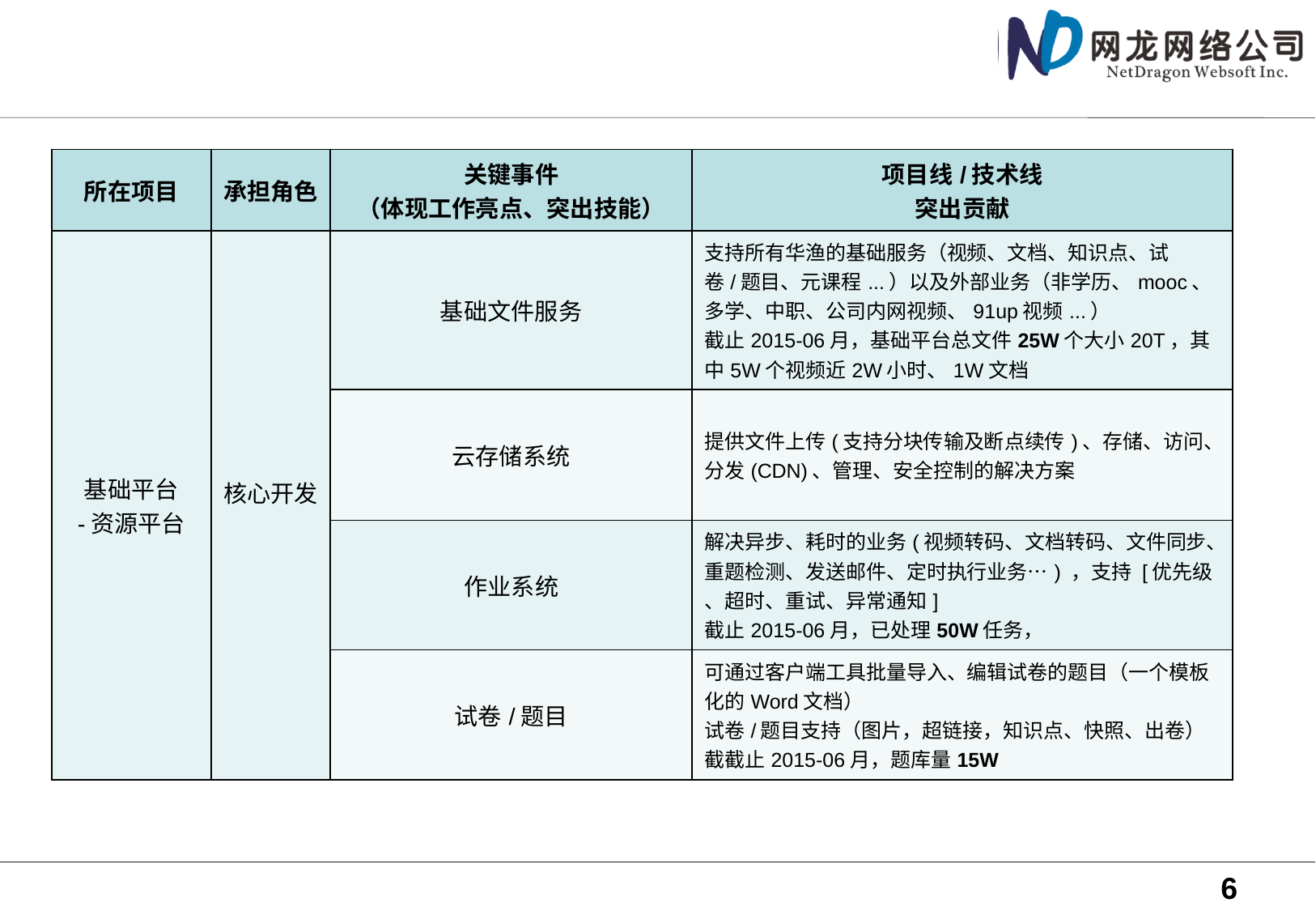

| 所在项目 | 承担角色 | 关键事件 （体现工作亮点、突出技能） | 项目线/技术线 突出贡献 |
| --- | --- | --- | --- |
| 基础平台 -资源平台 | 核心开发 | 基础文件服务 | 支持所有华渔的基础服务（视频、文档、知识点、试卷/题目、元课程...）以及外部业务（非学历、mooc、多学、中职、公司内网视频、91up视频...） 截止2015-06月，基础平台总文件25W个大小20T，其中5W个视频近2W小时、1W文档 |
|  |  | 云存储系统 | 提供文件上传(支持分块传输及断点续传)、存储、访问、分发(CDN)、管理、安全控制的解决方案 |
|  |  | 作业系统 | 解决异步、耗时的业务(视频转码、文档转码、文件同步、重题检测、发送邮件、定时执行业务…) ，支持 [优先级 、超时、重试、异常通知] 截止2015-06月，已处理50W任务， |
|  |  | 试卷/题目 | 可通过客户端工具批量导入、编辑试卷的题目（一个模板化的Word文档） 试卷/题目支持（图片，超链接，知识点、快照、出卷）截截止2015-06月，题库量15W |
6